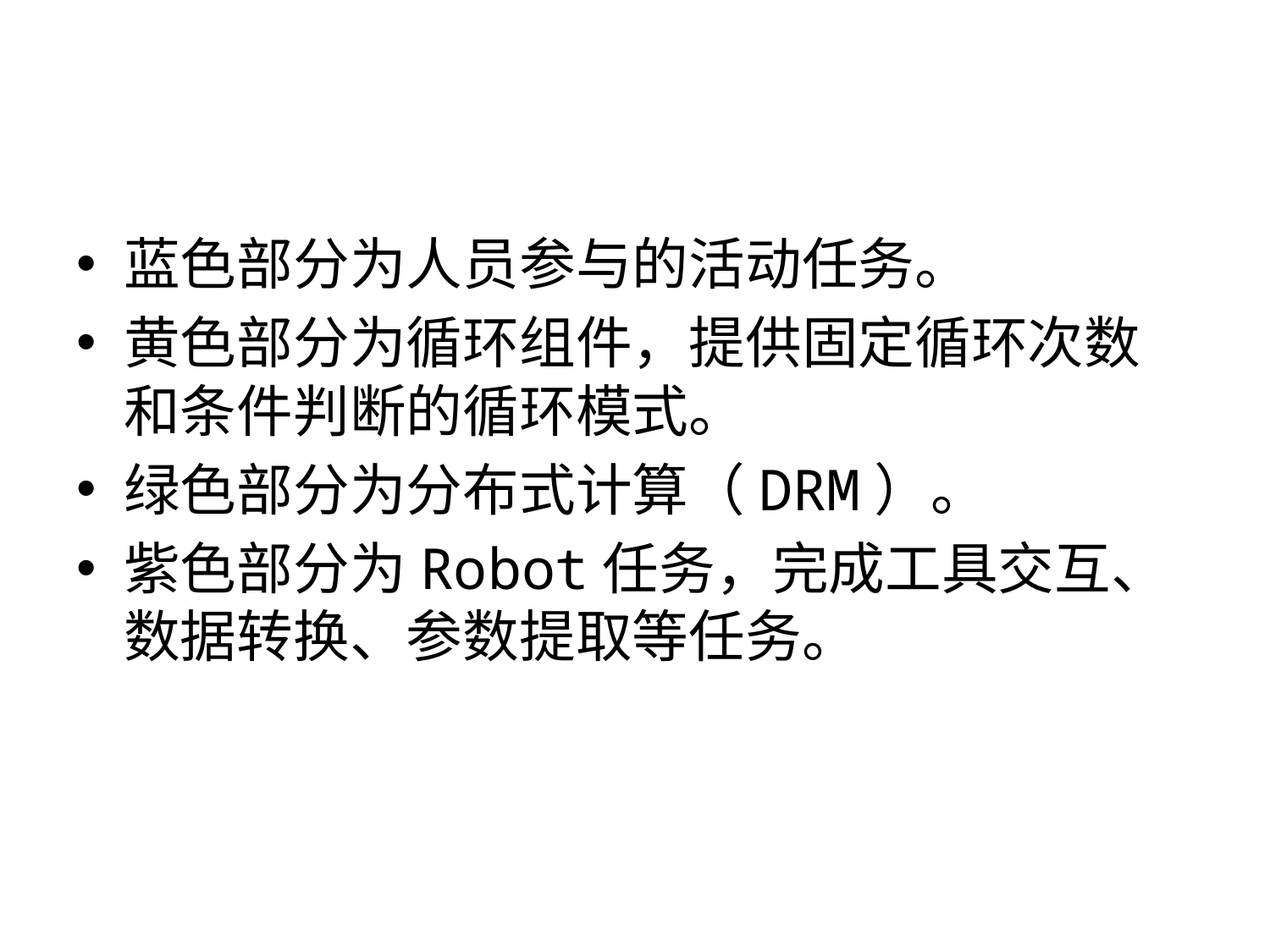

蓝色部分为人员参与的活动任务。
黄色部分为循环组件，提供固定循环次数和条件判断的循环模式。
绿色部分为分布式计算（DRM）。
紫色部分为Robot任务，完成工具交互、数据转换、参数提取等任务。